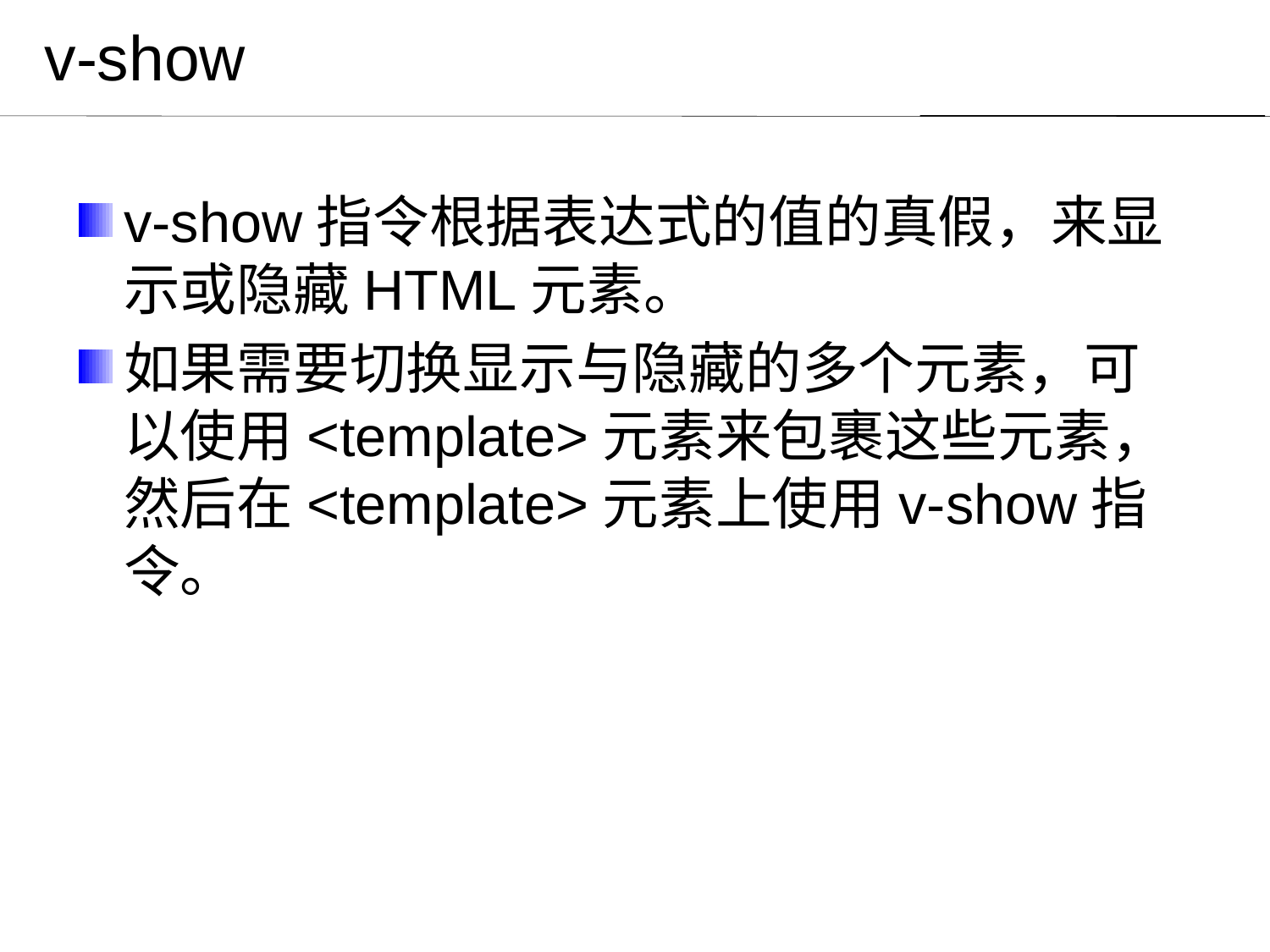

# v-show
v-show指令根据表达式的值的真假，来显示或隐藏HTML元素。
如果需要切换显示与隐藏的多个元素，可以使用<template>元素来包裹这些元素，然后在<template>元素上使用v-show指令。